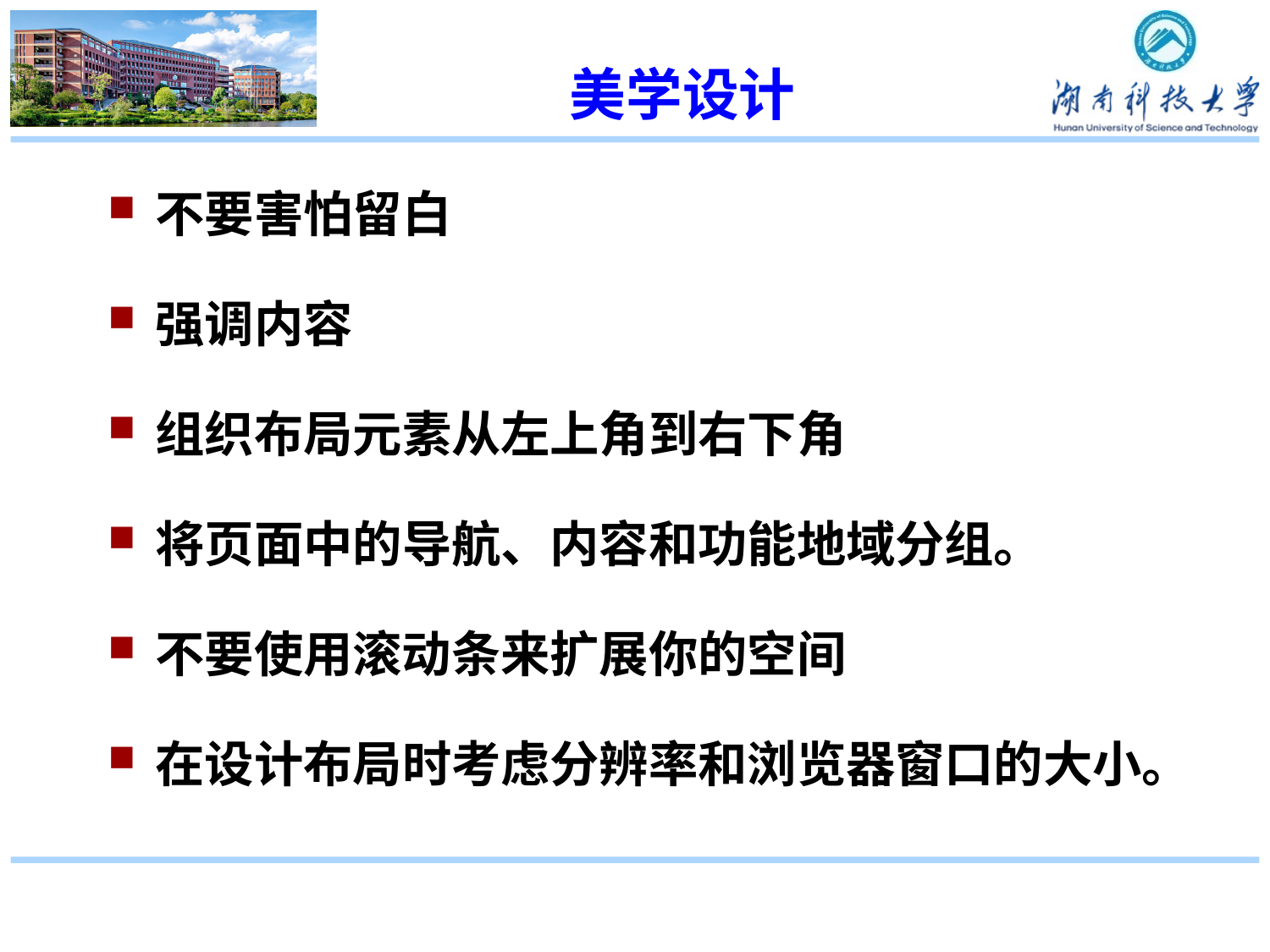

# 美学设计
不要害怕留白
强调内容
组织布局元素从左上角到右下角
将页面中的导航、内容和功能地域分组。
不要使用滚动条来扩展你的空间
在设计布局时考虑分辨率和浏览器窗口的大小。
28